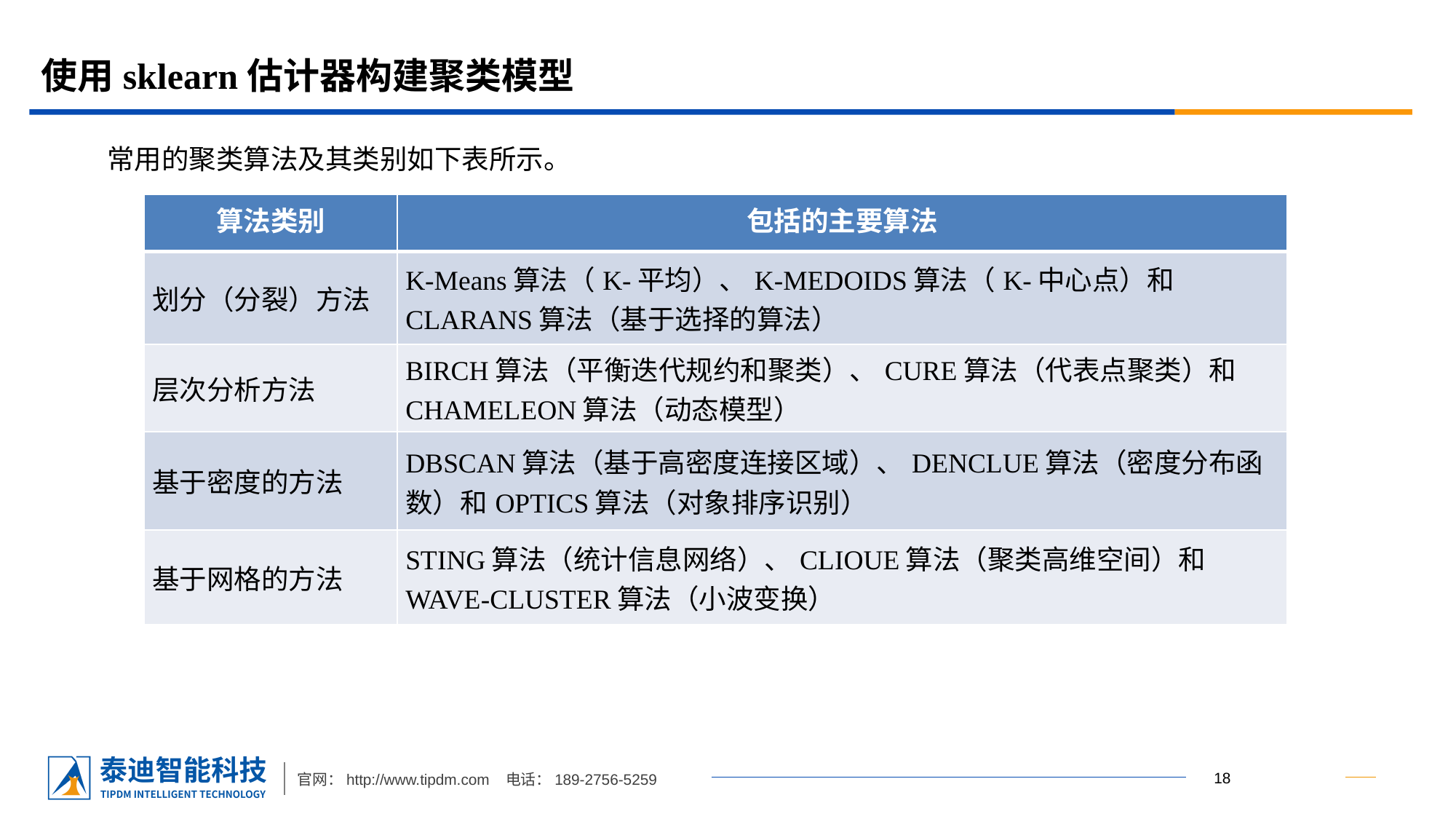

# 使用sklearn估计器构建聚类模型
常用的聚类算法及其类别如下表所示。

| 算法类别 | 包括的主要算法 |
| --- | --- |
| 划分（分裂）方法 | K-Means算法（K-平均）、K-MEDOIDS算法（K-中心点）和CLARANS算法（基于选择的算法） |
| 层次分析方法 | BIRCH算法（平衡迭代规约和聚类）、CURE算法（代表点聚类）和CHAMELEON算法（动态模型） |
| 基于密度的方法 | DBSCAN算法（基于高密度连接区域）、DENCLUE算法（密度分布函数）和OPTICS算法（对象排序识别） |
| 基于网格的方法 | STING算法（统计信息网络）、CLIOUE算法（聚类高维空间）和WAVE-CLUSTER算法（小波变换） |